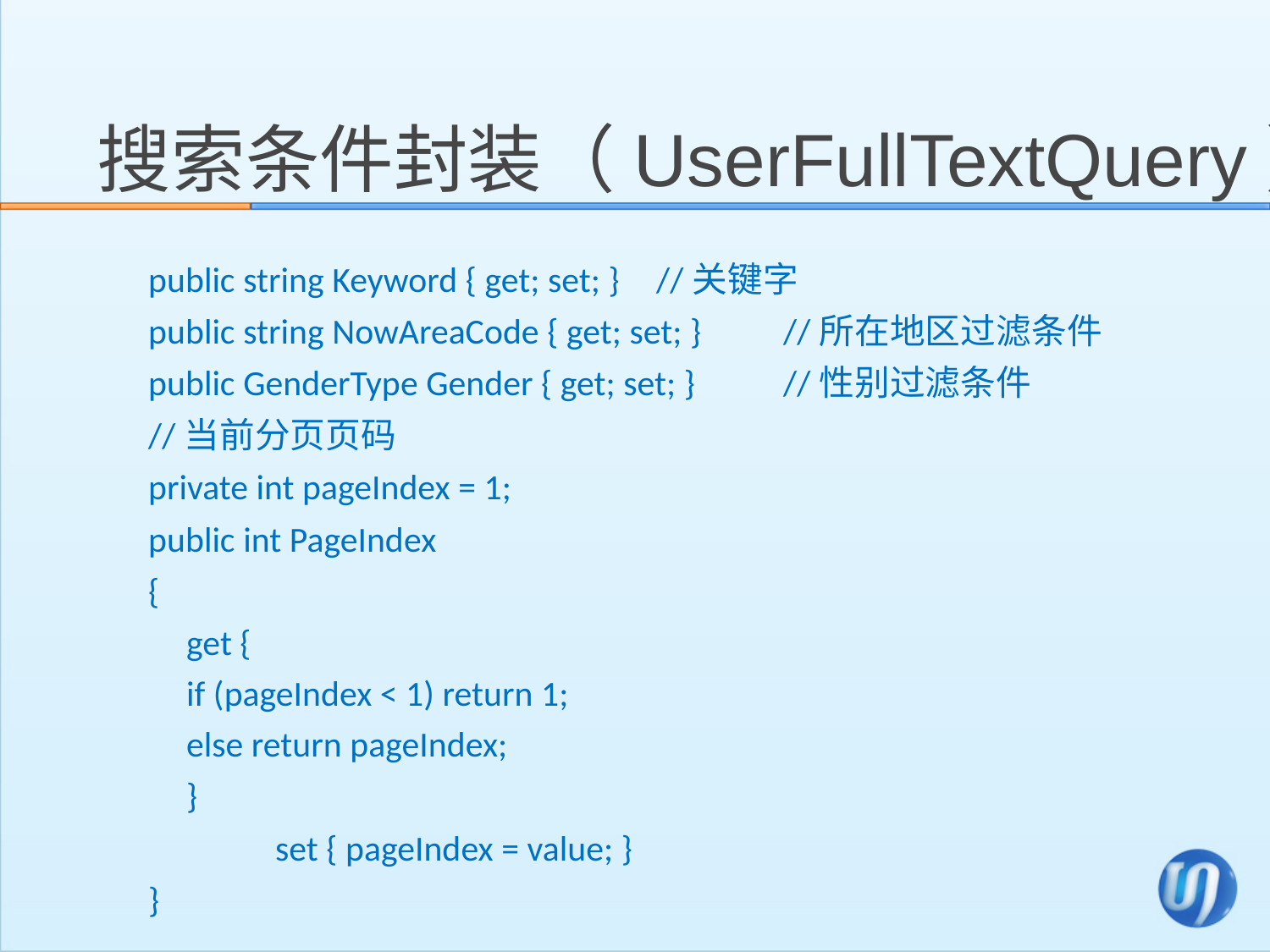

# 搜索条件封装（UserFullTextQuery）
public string Keyword { get; set; }	//关键字
public string NowAreaCode { get; set; }	//所在地区过滤条件
public GenderType Gender { get; set; }	//性别过滤条件
//当前分页页码
private int pageIndex = 1;
public int PageIndex
{
get {
if (pageIndex < 1) return 1;
else return pageIndex;
}
	set { pageIndex = value; }
}